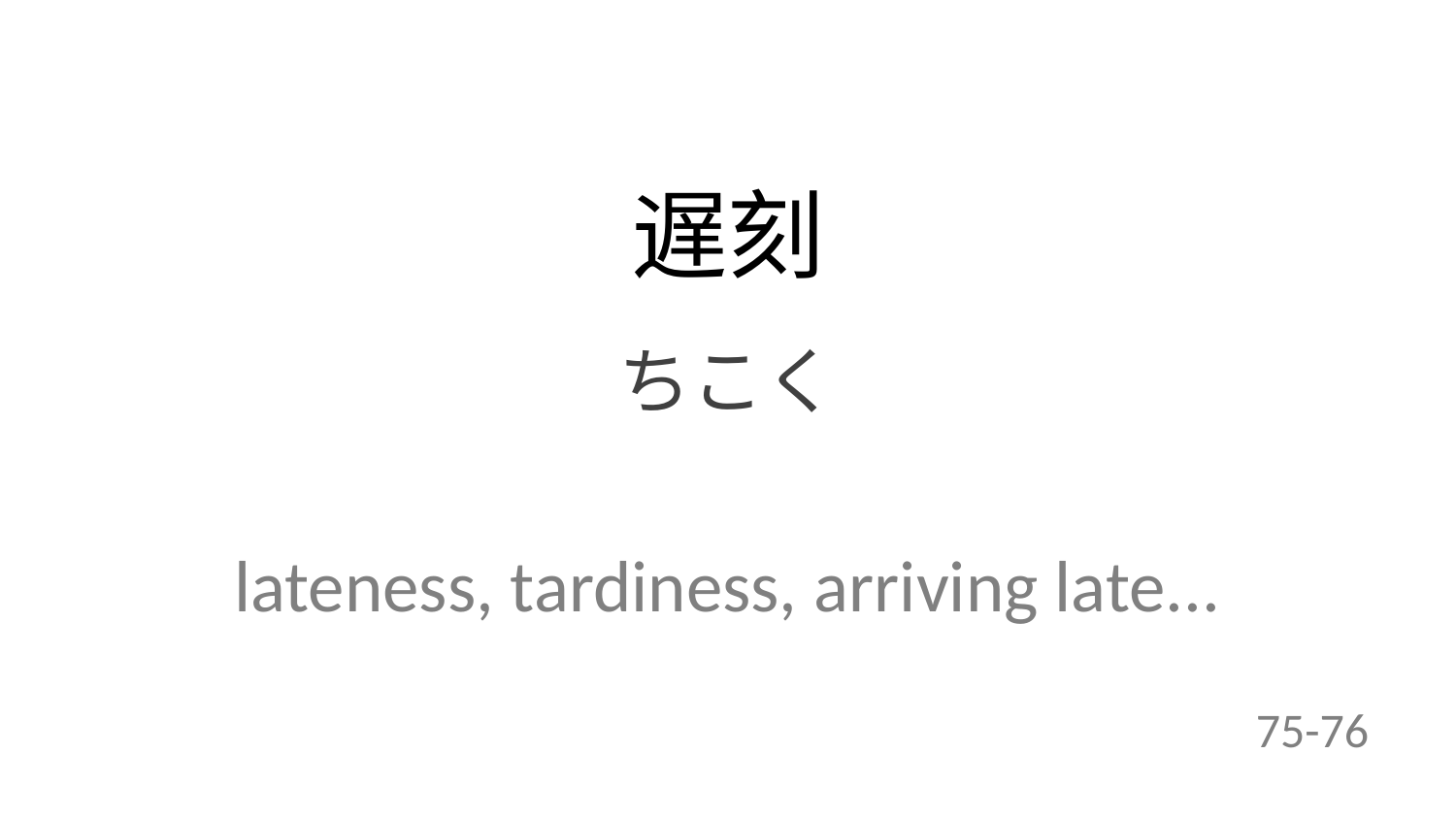

遅刻

ちこく
lateness, tardiness, arriving late...
75-76